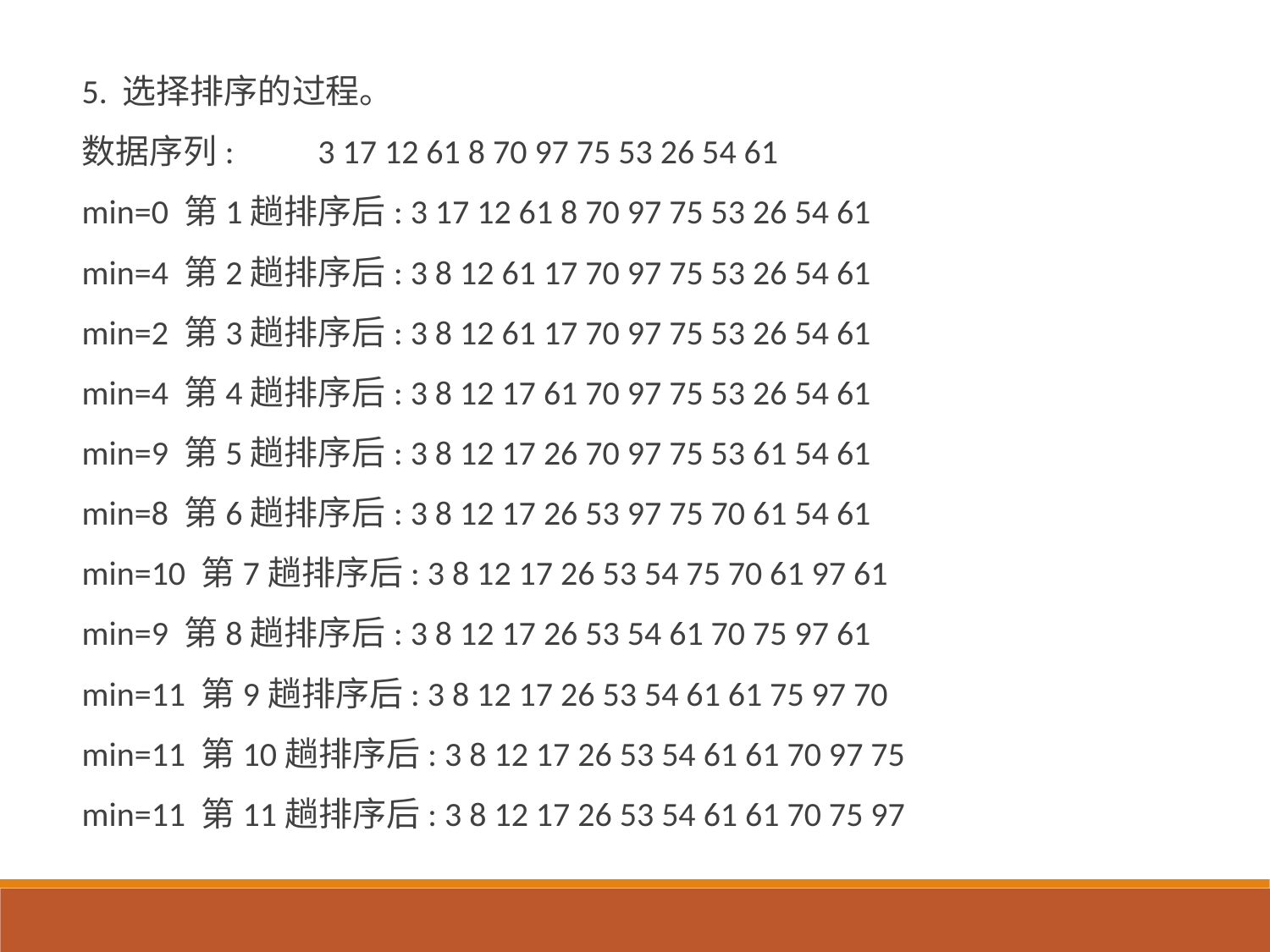

5. 选择排序的过程。
数据序列:           3 17 12 61 8 70 97 75 53 26 54 61
min=0 第1趟排序后: 3 17 12 61 8 70 97 75 53 26 54 61
min=4 第2趟排序后: 3 8 12 61 17 70 97 75 53 26 54 61
min=2 第3趟排序后: 3 8 12 61 17 70 97 75 53 26 54 61
min=4 第4趟排序后: 3 8 12 17 61 70 97 75 53 26 54 61
min=9 第5趟排序后: 3 8 12 17 26 70 97 75 53 61 54 61
min=8 第6趟排序后: 3 8 12 17 26 53 97 75 70 61 54 61
min=10 第7趟排序后: 3 8 12 17 26 53 54 75 70 61 97 61
min=9 第8趟排序后: 3 8 12 17 26 53 54 61 70 75 97 61
min=11 第9趟排序后: 3 8 12 17 26 53 54 61 61 75 97 70
min=11 第10趟排序后: 3 8 12 17 26 53 54 61 61 70 97 75
min=11 第11趟排序后: 3 8 12 17 26 53 54 61 61 70 75 97